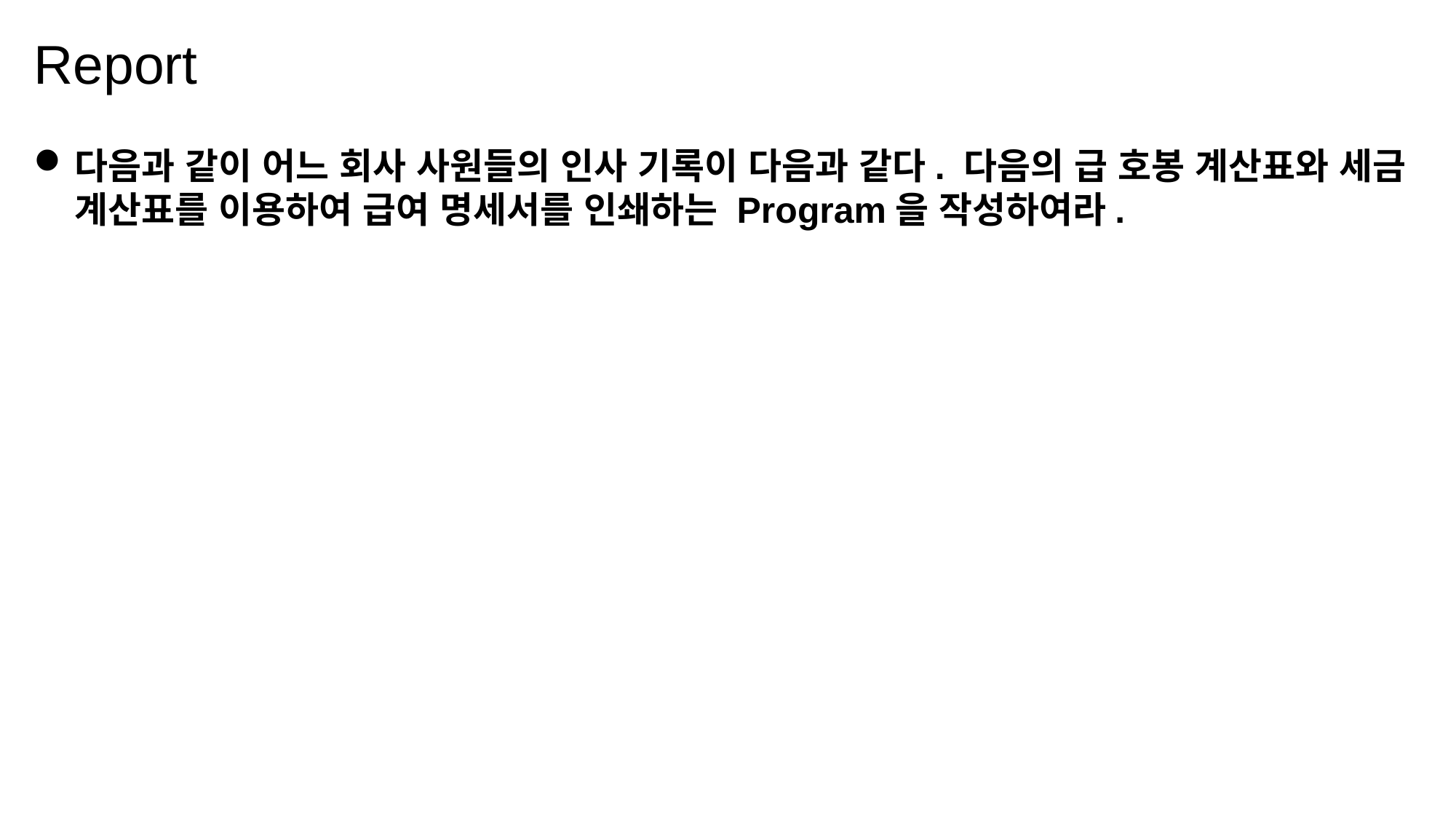

Report
다음과 같이 어느 회사 사원들의 인사 기록이 다음과 같다. 다음의 급 호봉 계산표와 세금 계산표를 이용하여 급여 명세서를 인쇄하는 Program을 작성하여라.